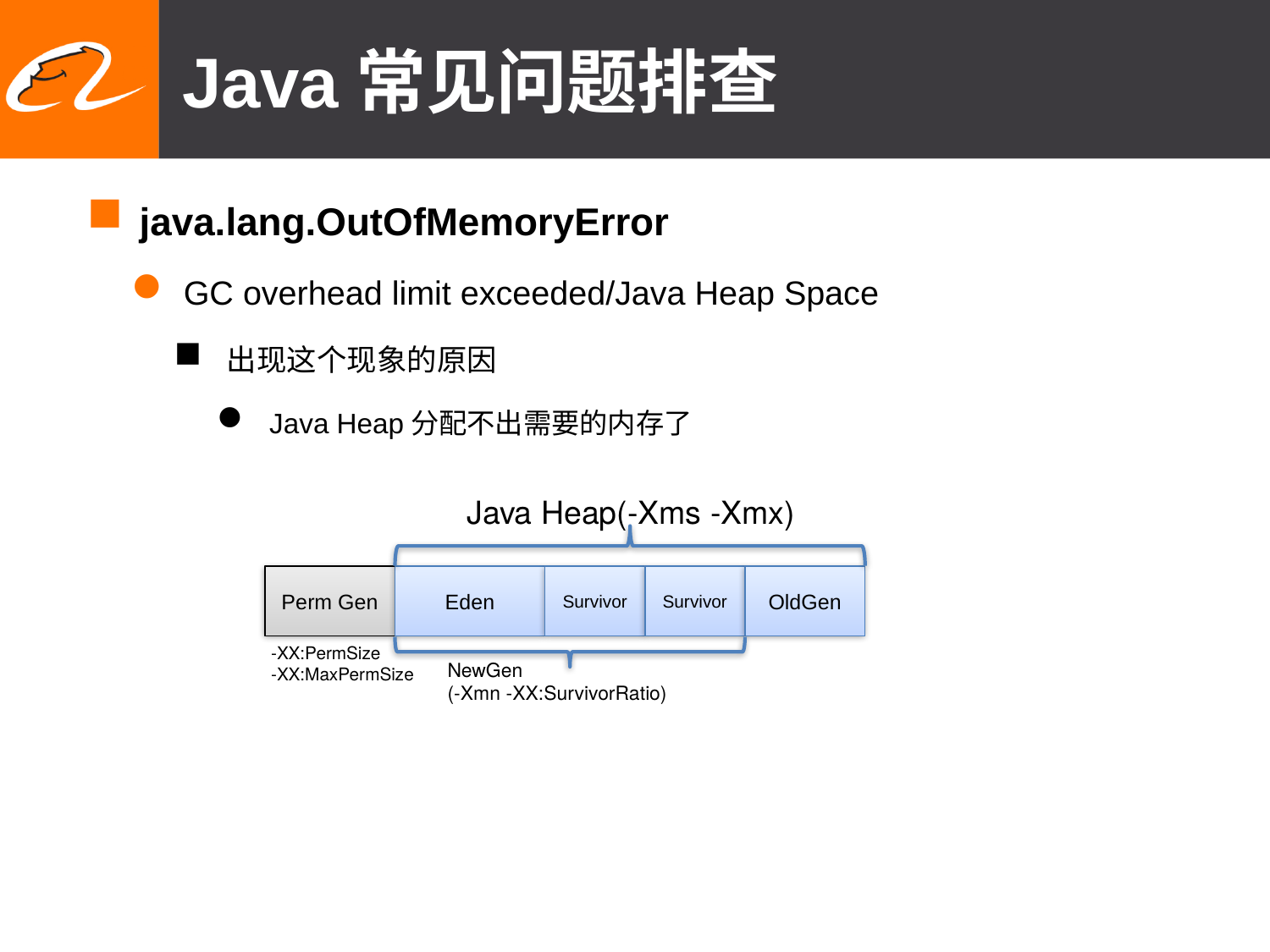

# Java常见问题排查
java.lang.OutOfMemoryError
GC overhead limit exceeded/Java Heap Space
出现这个现象的原因
Java Heap分配不出需要的内存了

Java Heap(-Xms -Xmx)
Perm Gen
Eden
Survivor
Survivor
OldGen
-XX:PermSize
-XX:MaxPermSize
NewGen
(-Xmn -XX:SurvivorRatio)